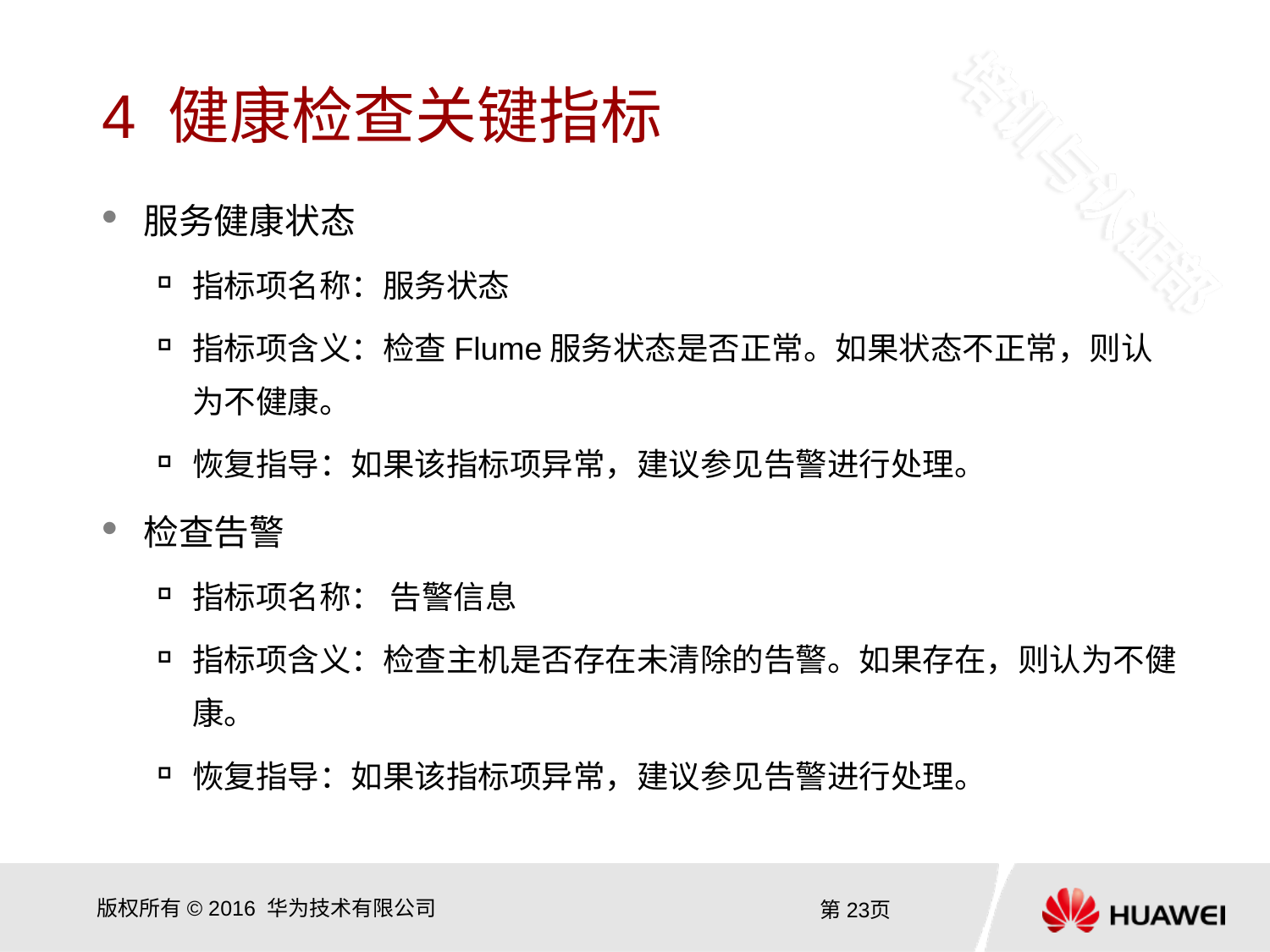

# 4 健康检查关键指标
服务健康状态
指标项名称：服务状态
指标项含义：检查Flume服务状态是否正常。如果状态不正常，则认为不健康。
恢复指导：如果该指标项异常，建议参见告警进行处理。
检查告警
指标项名称： 告警信息
指标项含义：检查主机是否存在未清除的告警。如果存在，则认为不健康。
恢复指导：如果该指标项异常，建议参见告警进行处理。